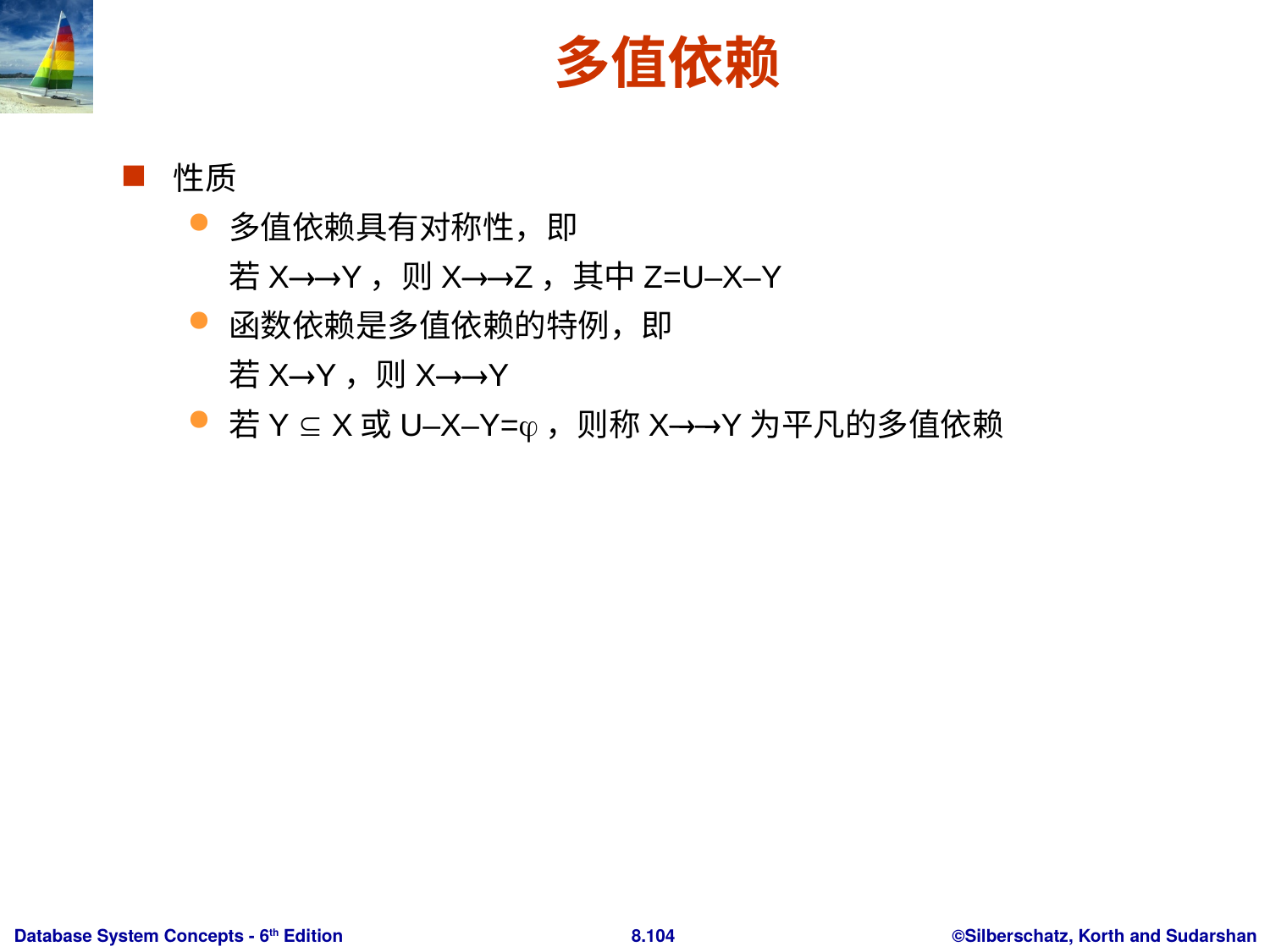

# 多值依赖
性质
多值依赖具有对称性，即
	若X→→Y，则X→→Z，其中Z=U–X–Y
函数依赖是多值依赖的特例，即
	若X→Y，则X→→Y
若Y ⊆ X或U–X–Y=ϕ，则称X→→Y为平凡的多值依赖